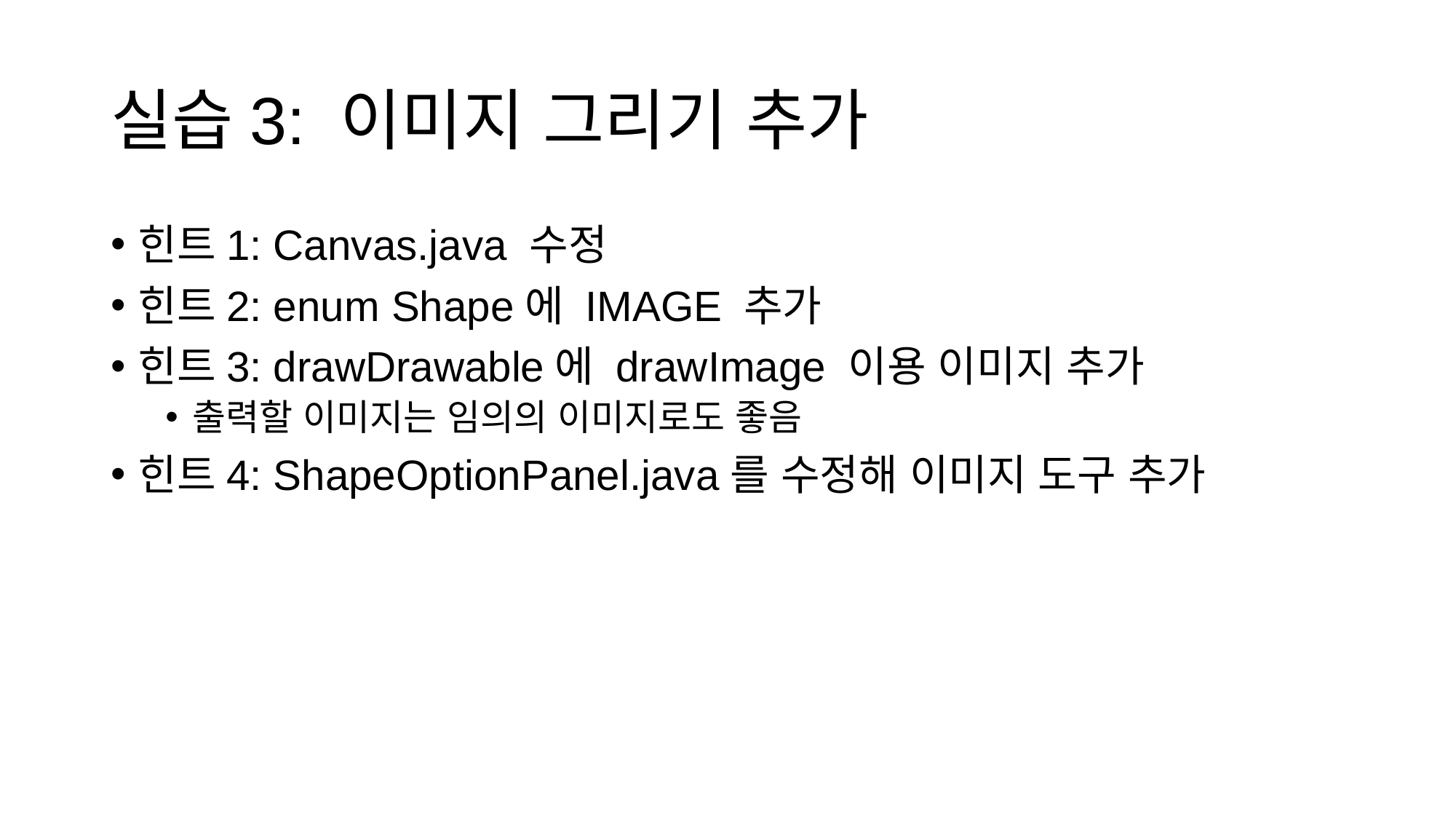

# 실습3: 이미지 그리기 추가
힌트1: Canvas.java 수정
힌트2: enum Shape에 IMAGE 추가
힌트3: drawDrawable에 drawImage 이용 이미지 추가
출력할 이미지는 임의의 이미지로도 좋음
힌트4: ShapeOptionPanel.java를 수정해 이미지 도구 추가